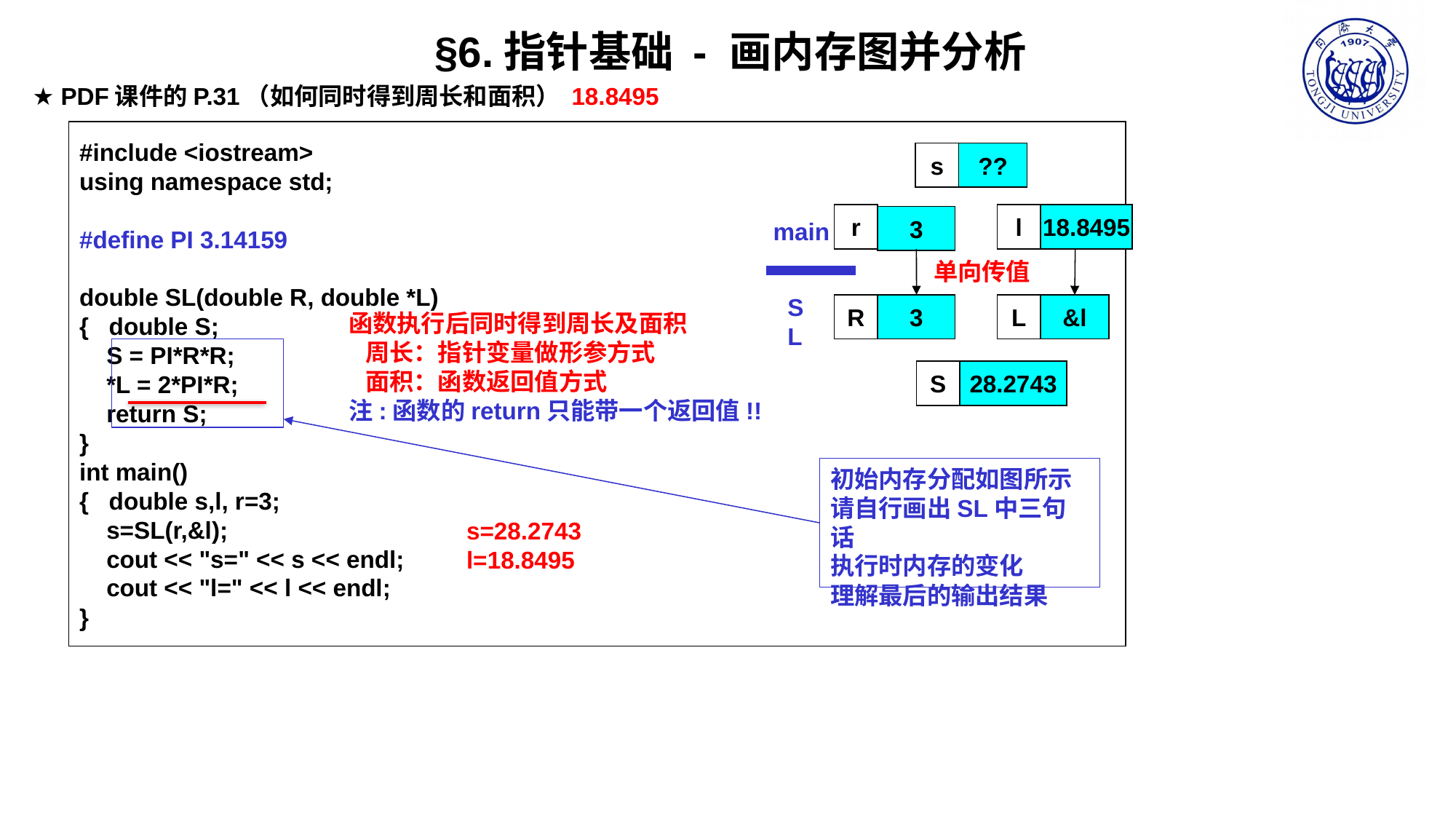

§6.指针基础 - 画内存图并分析
★ PDF课件的P.31（如何同时得到周长和面积） 18.8495
#include <iostream>
using namespace std;

#define PI 3.14159

double SL(double R, double *L)
{   double S;
    S = PI*R*R;
    *L = 2*PI*R;
    return S;
}
int main()
{   double s,l, r=3;
    s=SL(r,&l);
    cout << "s=" << s << endl;
    cout << "l=" << l << endl;
}
s
??
l
18.8495
r
3

R
3
L
&l
S
28.2743
main
SL
函数执行后同时得到周长及面积
  周长：指针变量做形参方式
  面积：函数返回值方式
注:函数的return只能带一个返回值!!
初始内存分配如图所示
请自行画出SL中三句话
执行时内存的变化
理解最后的输出结果
单向传值
s=28.2743
l=18.8495